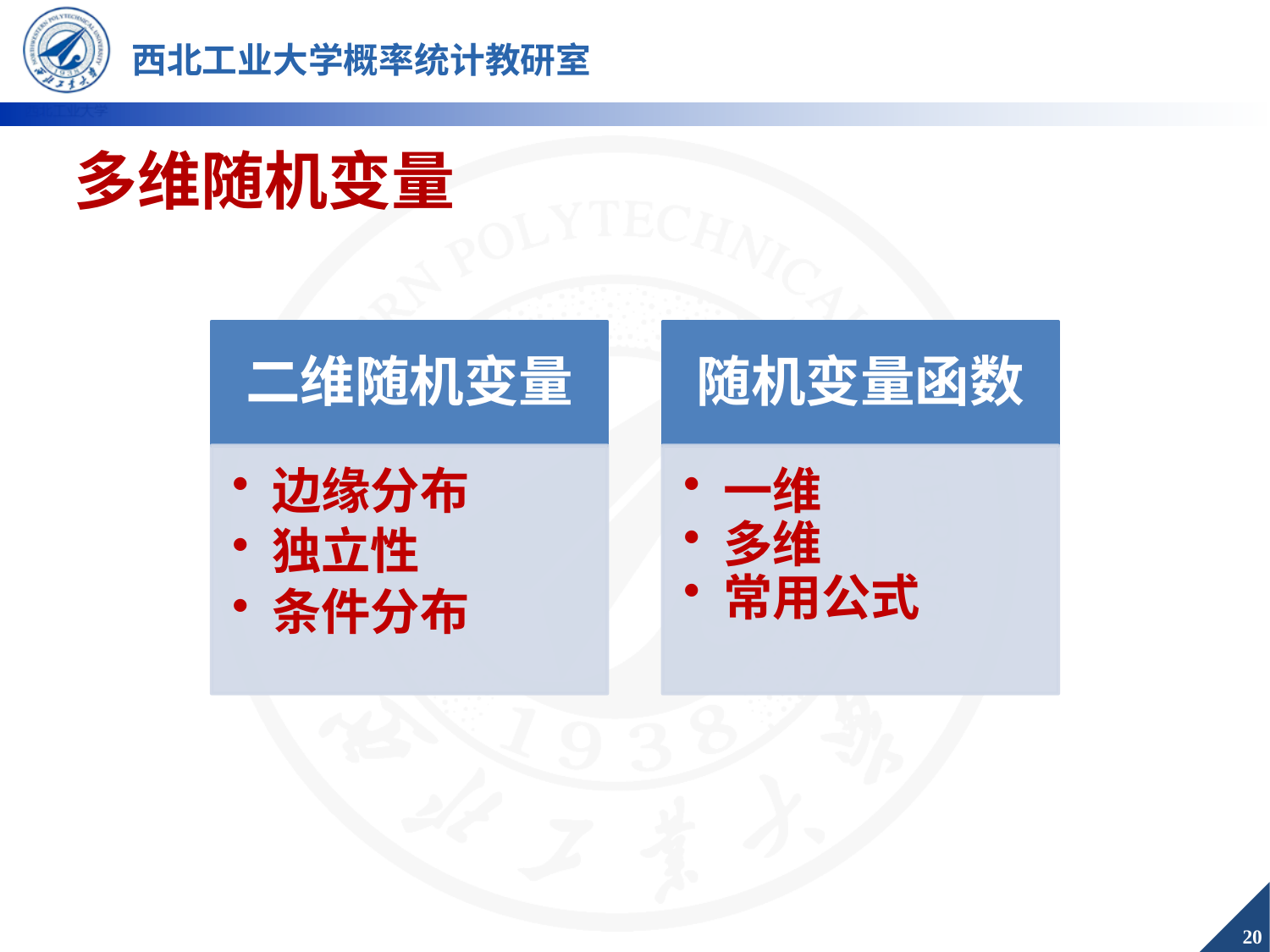

多维随机变量
二维随机变量
边缘分布
独立性
条件分布
随机变量函数
一维
多维
常用公式
20